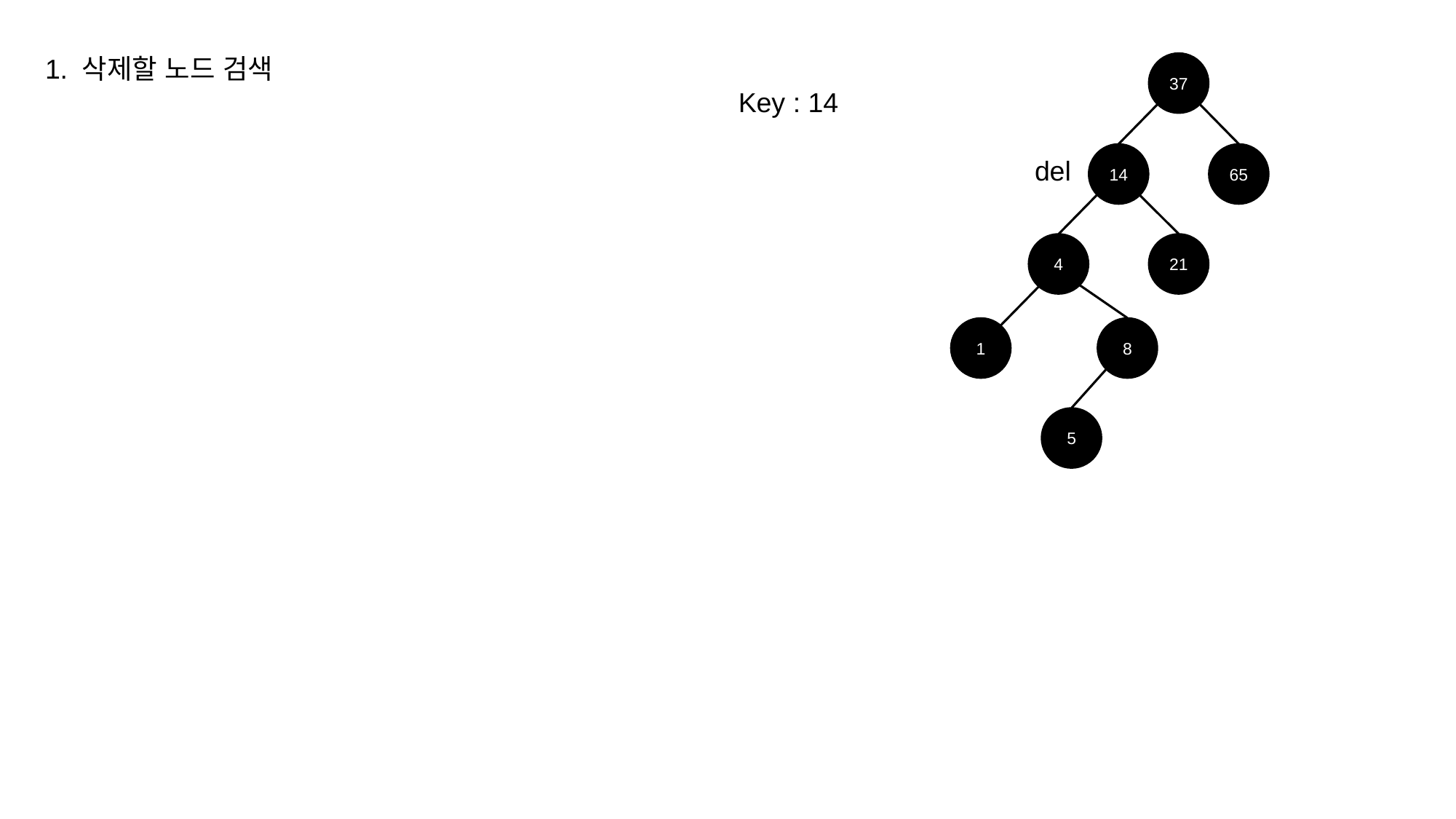

1. 삭제할 노드 검색
37
14
65
4
21
1
8
5
Key : 14
del